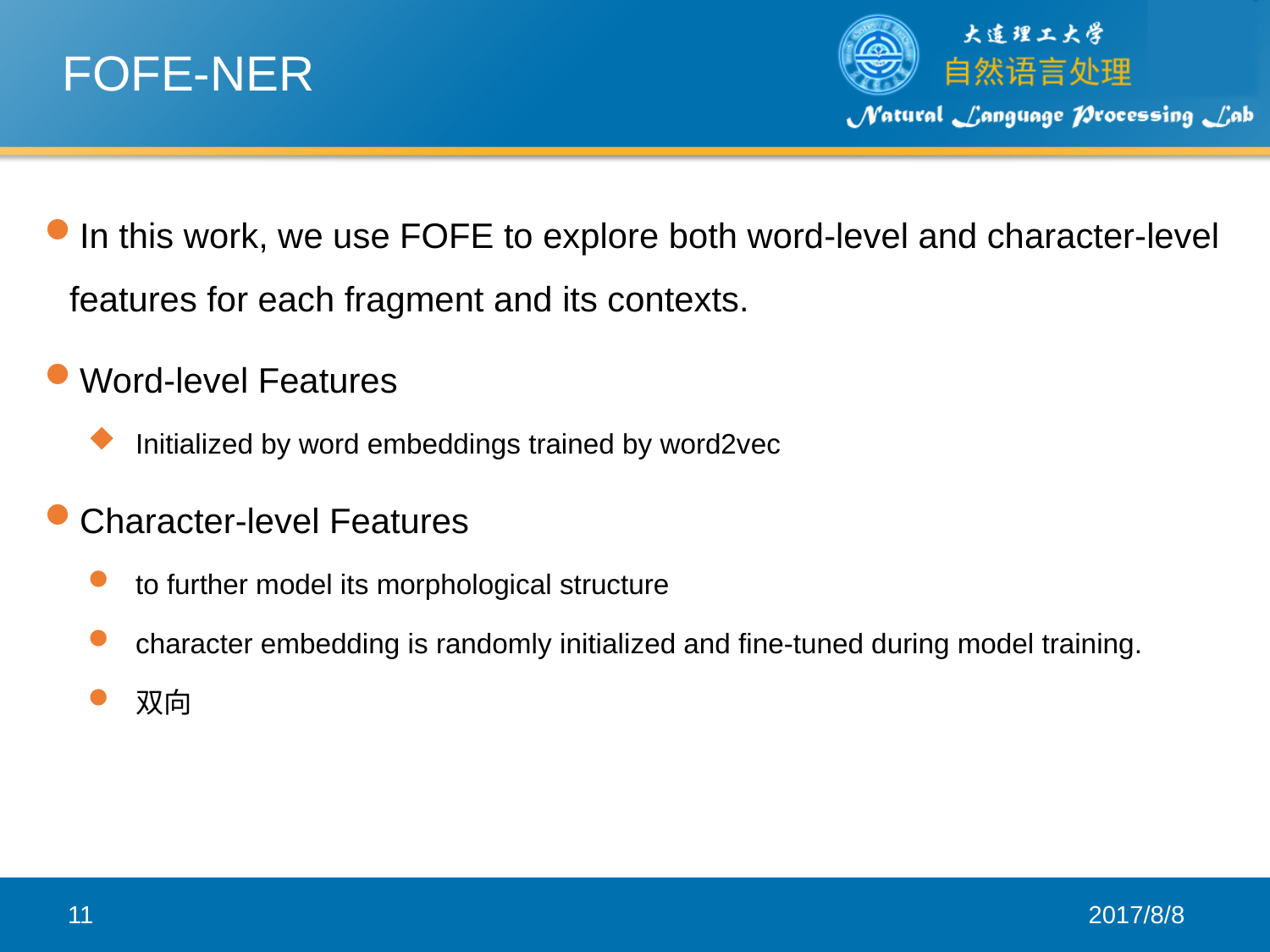

# FOFE-NER
In this work, we use FOFE to explore both word-level and character-level features for each fragment and its contexts.
Word-level Features
Initialized by word embeddings trained by word2vec
Character-level Features
to further model its morphological structure
character embedding is randomly initialized and fine-tuned during model training.
双向
11
2017/8/8